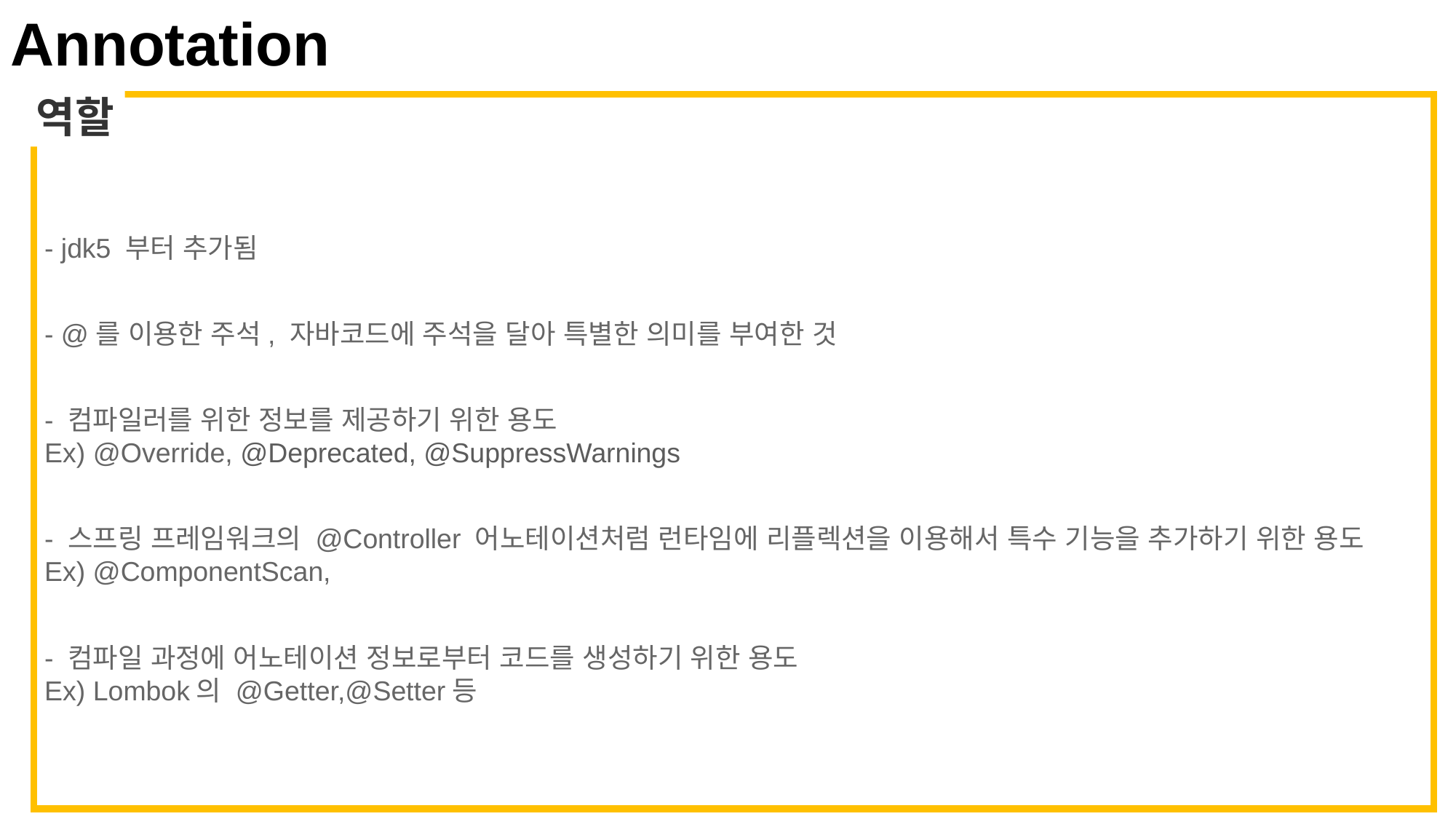

Annotation
역할

- jdk5 부터 추가됨
- @를 이용한 주석, 자바코드에 주석을 달아 특별한 의미를 부여한 것
- 컴파일러를 위한 정보를 제공하기 위한 용도
Ex) @Override, @Deprecated, @SuppressWarnings
- 스프링 프레임워크의 @Controller 어노테이션처럼 런타임에 리플렉션을 이용해서 특수 기능을 추가하기 위한 용도
Ex) @ComponentScan,
- 컴파일 과정에 어노테이션 정보로부터 코드를 생성하기 위한 용도
Ex) Lombok의 @Getter,@Setter등